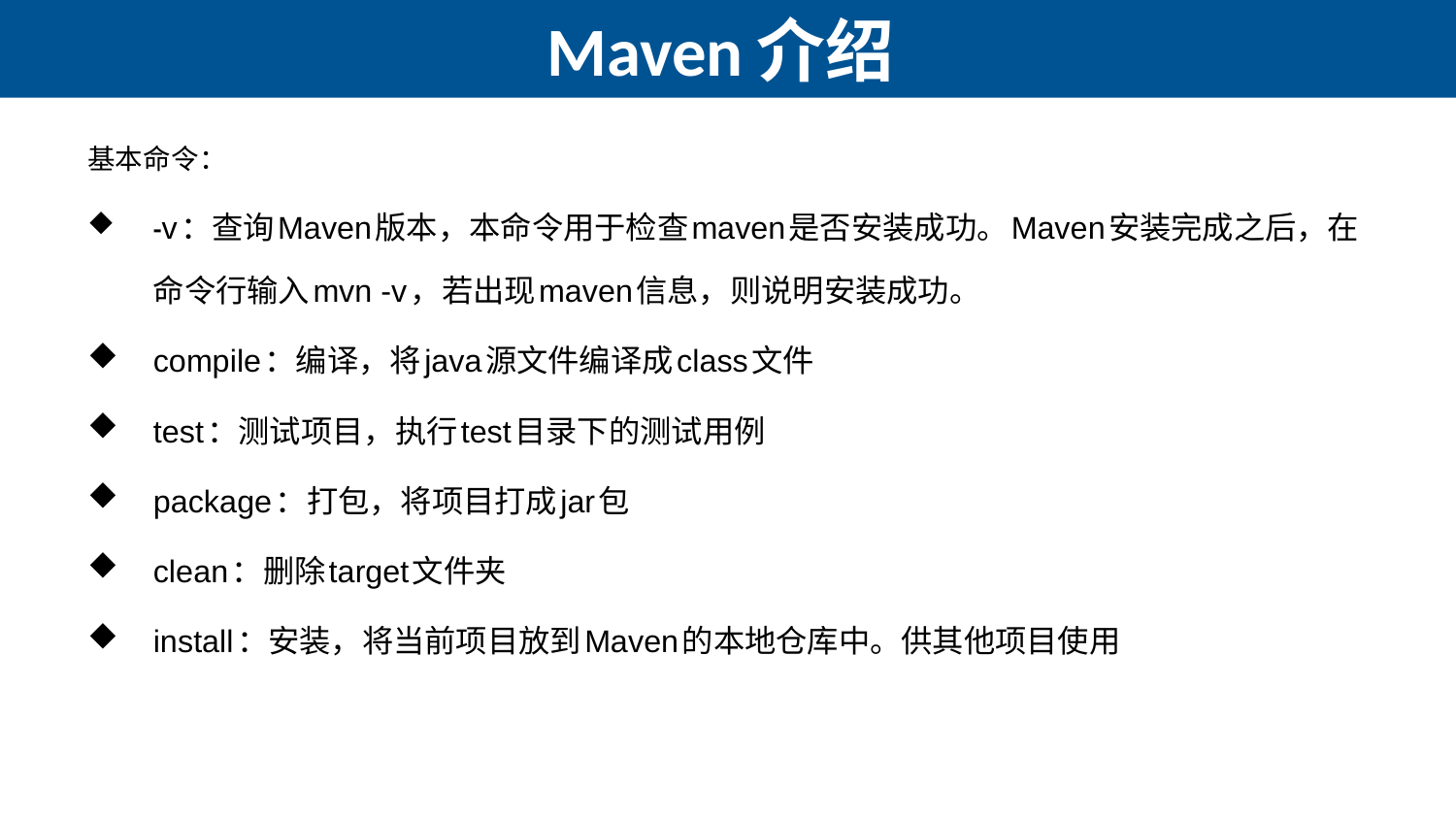

# Maven介绍
基本命令：
-v：查询Maven版本，本命令用于检查maven是否安装成功。Maven安装完成之后，在命令行输入mvn -v，若出现maven信息，则说明安装成功。
compile：编译，将java源文件编译成class文件
test：测试项目，执行test目录下的测试用例
package：打包，将项目打成jar包
clean：删除target文件夹
install：安装，将当前项目放到Maven的本地仓库中。供其他项目使用